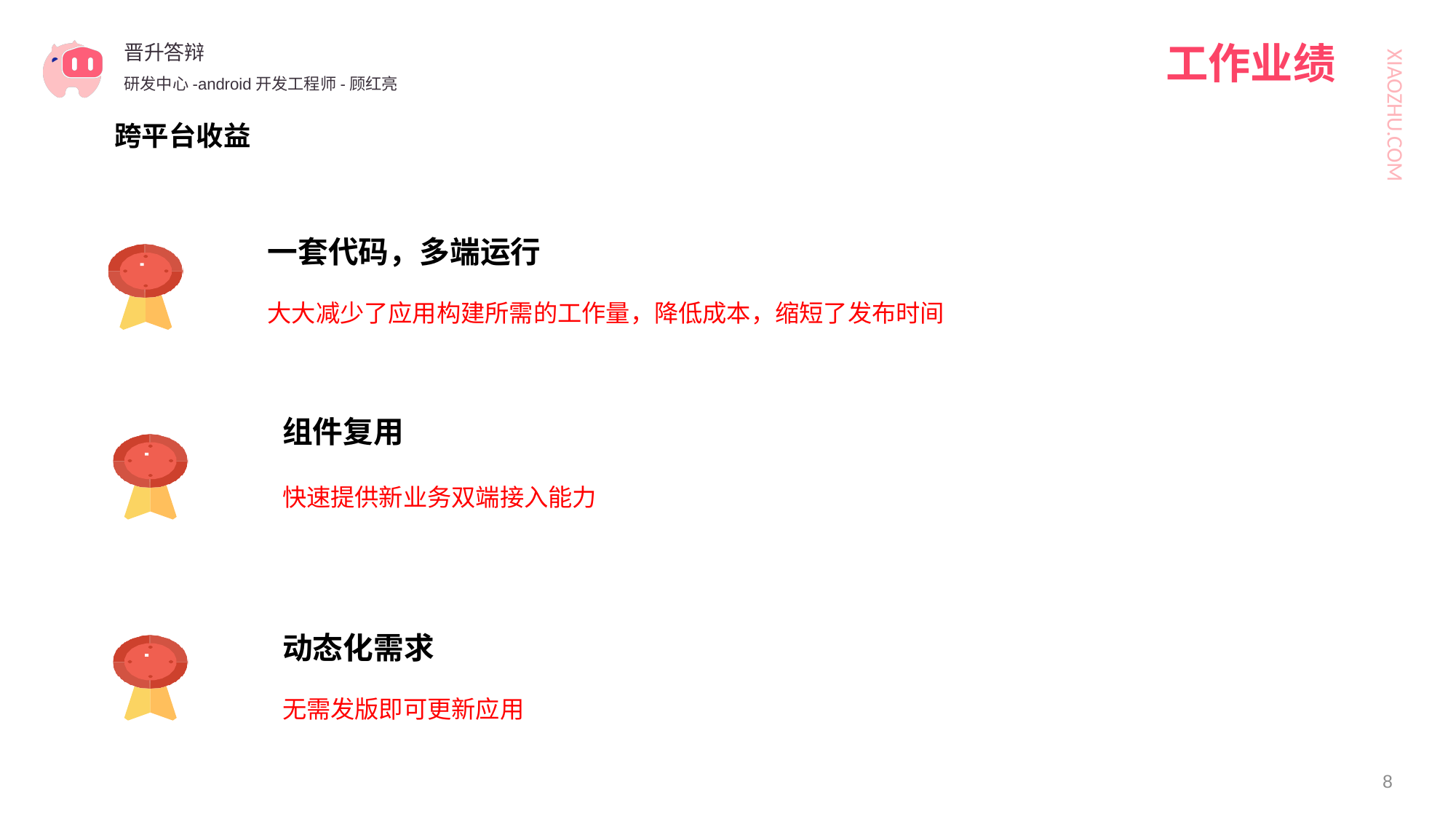

工作业绩
晋升答辩

研发中心-android开发工程师-顾红亮

跨平台收益
一套代码，多端运行

大大减少了应用构建所需的工作量，降低成本，缩短了发布时间

组件复用

快速提供新业务双端接入能力

动态化需求

无需发版即可更新应用

8